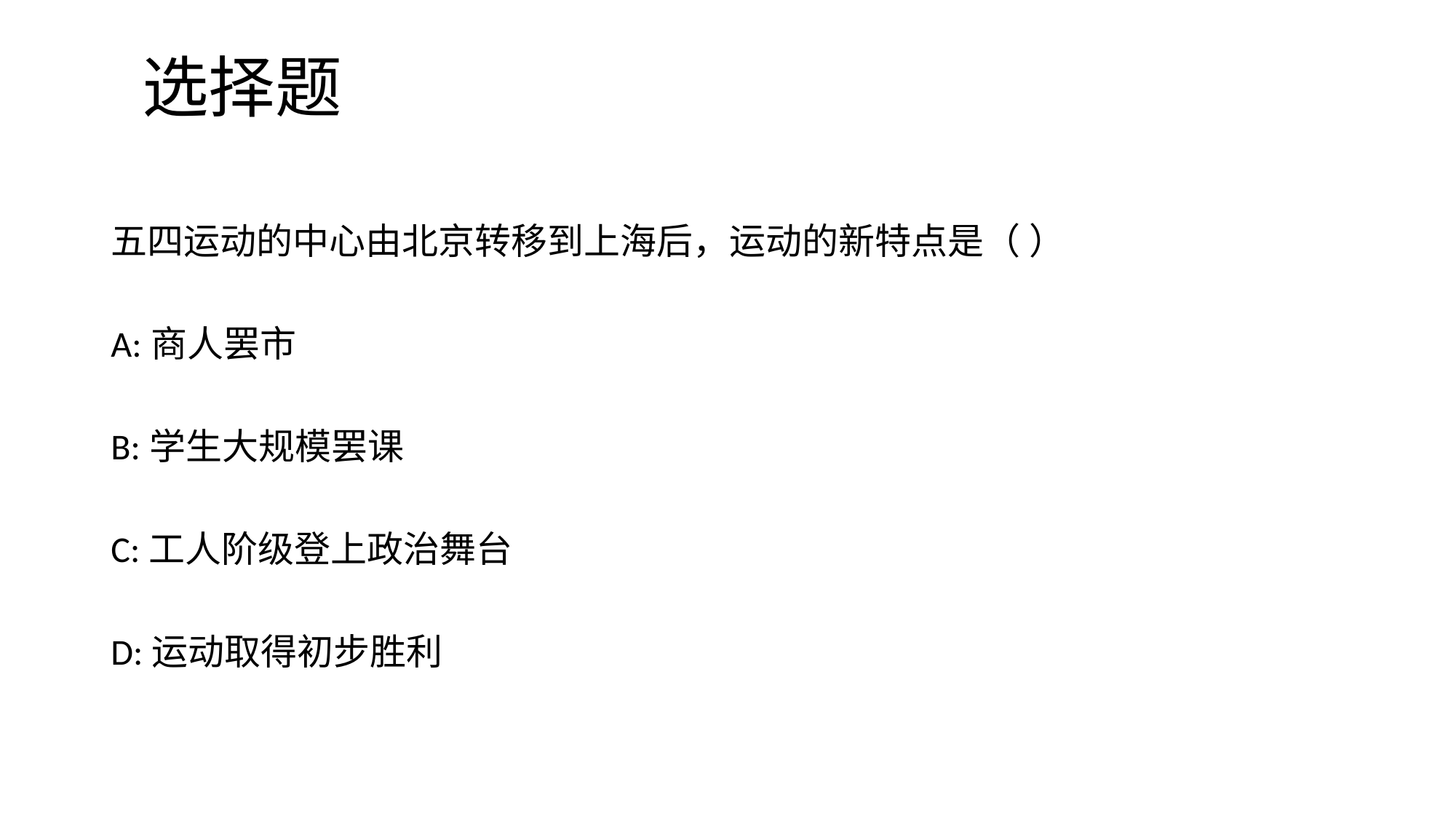

# 选择题
五四运动的中心由北京转移到上海后，运动的新特点是（ ）
A:商人罢市
B:学生大规模罢课
C:工人阶级登上政治舞台
D:运动取得初步胜利